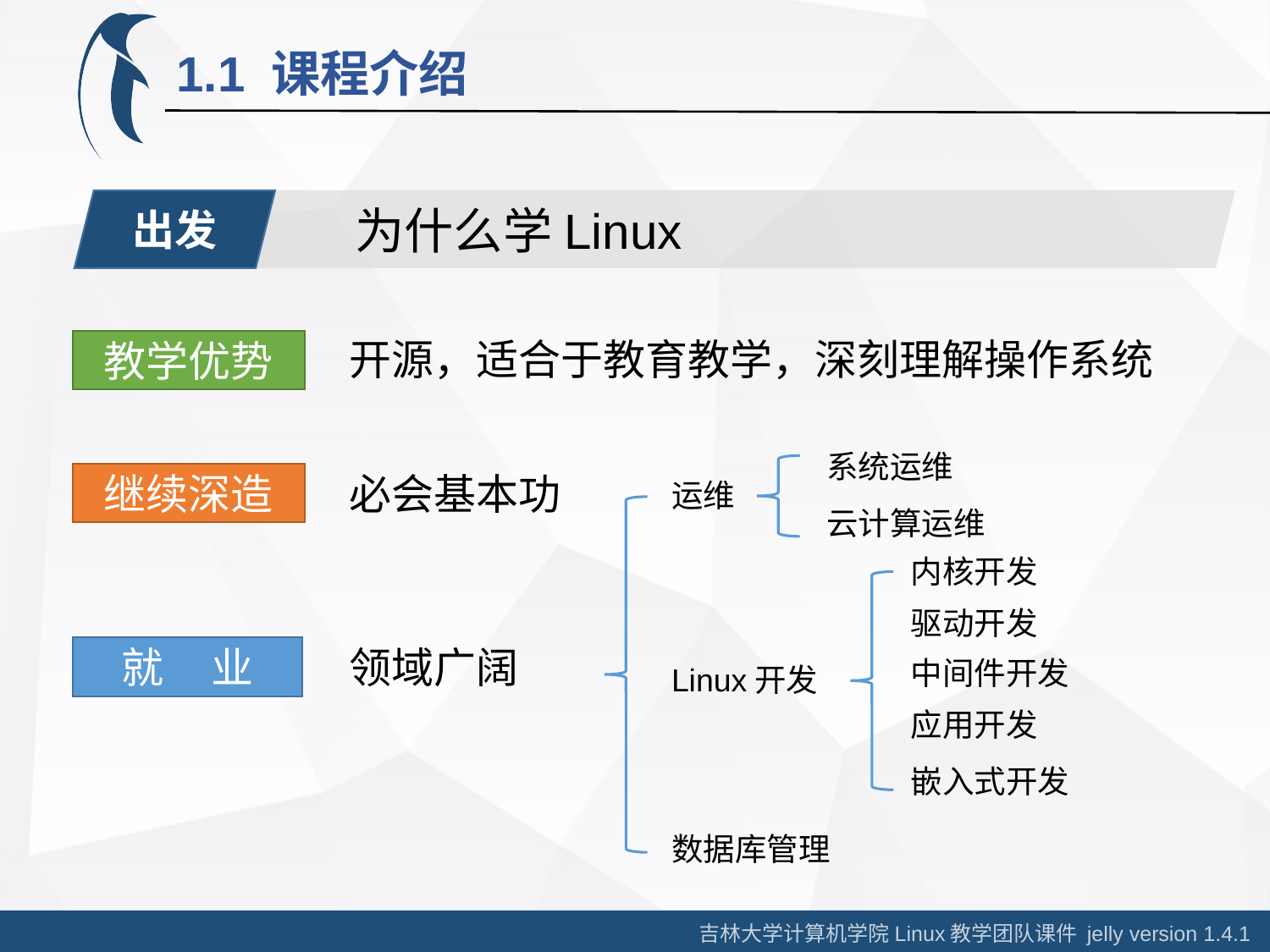

1.1 课程介绍
出发
为什么学Linux
开源，适合于教育教学，深刻理解操作系统
教学优势
系统运维

必会基本功
继续深造
运维

云计算运维
内核开发

驱动开发
领域广阔
就     业
中间件开发
Linux开发
应用开发
嵌入式开发
数据库管理